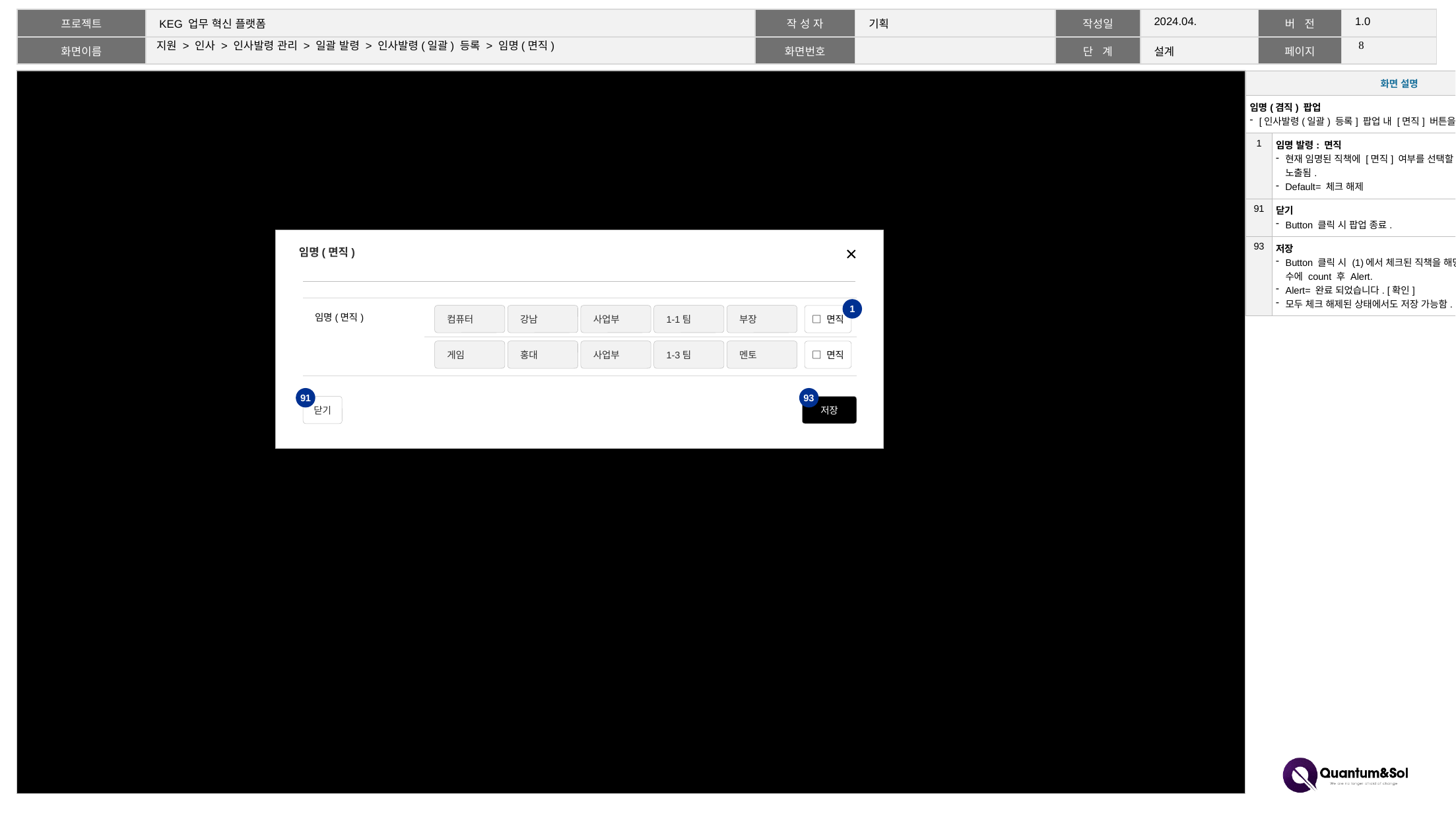

8

# 지원 > 인사 > 인사발령 관리 > 일괄 발령 > 인사발령(일괄) 등록 > 임명(면직)
| 화면 설명 |  |
| --- | --- |
| 임명(겸직) 팝업 [인사발령(일괄) 등록] 팝업 내 [면직] 버튼을 클릭하여 호출. |  |
| 1 | 임명 발령: 면직 현재 임명된 직책에 [면직] 여부를 선택할 수 있는 체크박스 노출됨. Default= 체크 해제 |
| 91 | 닫기 Button 클릭 시 팝업 종료. |
| 93 | 저장 Button 클릭 시 (1)에서 체크된 직책을 해당 대상자의 [면직]수에 count 후 Alert. Alert= 완료 되었습니다. [확인] 모두 체크 해제된 상태에서도 저장 가능함. |
임명(면직)
| 임명(면직) |  |
| --- | --- |
|  |  |
1
컴퓨터
강남
사업부
1-1팀
부장
□ 면직
게임
홍대
사업부
1-3팀
멘토
□ 면직
91
93
닫기
저장